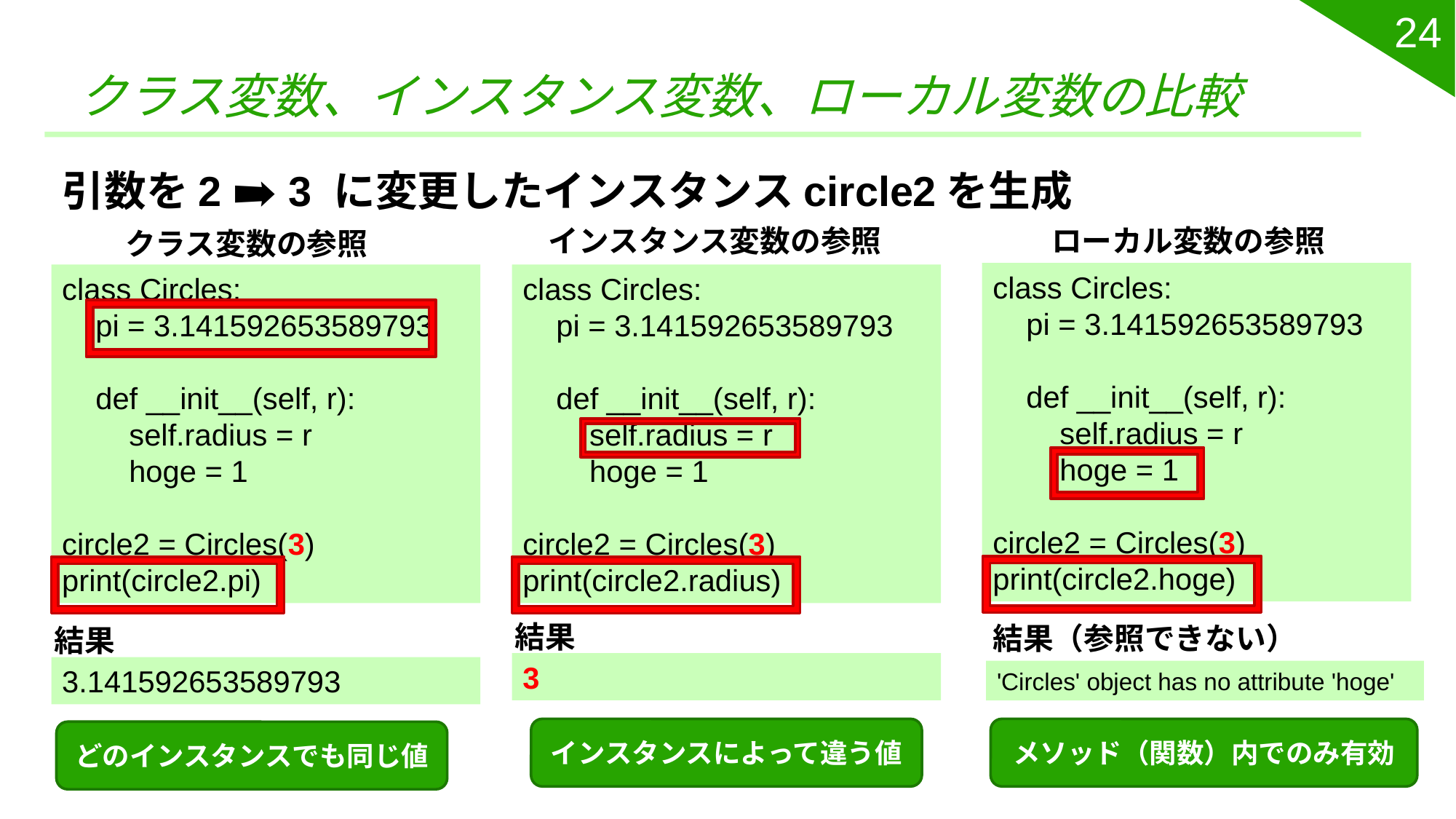

24
# クラス変数、インスタンス変数、ローカル変数の比較
引数を2 ➡ 3 に変更したインスタンスcircle2を生成
インスタンス変数の参照
ローカル変数の参照
クラス変数の参照
class Circles:
    pi = 3.141592653589793

    def __init__(self, r):
        self.radius = r
        hoge = 1

circle2 = Circles(3)
print(circle2.hoge)
class Circles:
    pi = 3.141592653589793

    def __init__(self, r):
        self.radius = r
        hoge = 1

circle2 = Circles(3)
print(circle2.pi)
class Circles:
    pi = 3.141592653589793

    def __init__(self, r):
        self.radius = r
        hoge = 1

circle2 = Circles(3)
print(circle2.radius)

結果
結果（参照できない）
結果
3
3.141592653589793
'Circles' object has no attribute 'hoge'
メソッド（関数）内でのみ有効
インスタンスによって違う値
どのインスタンスでも同じ値